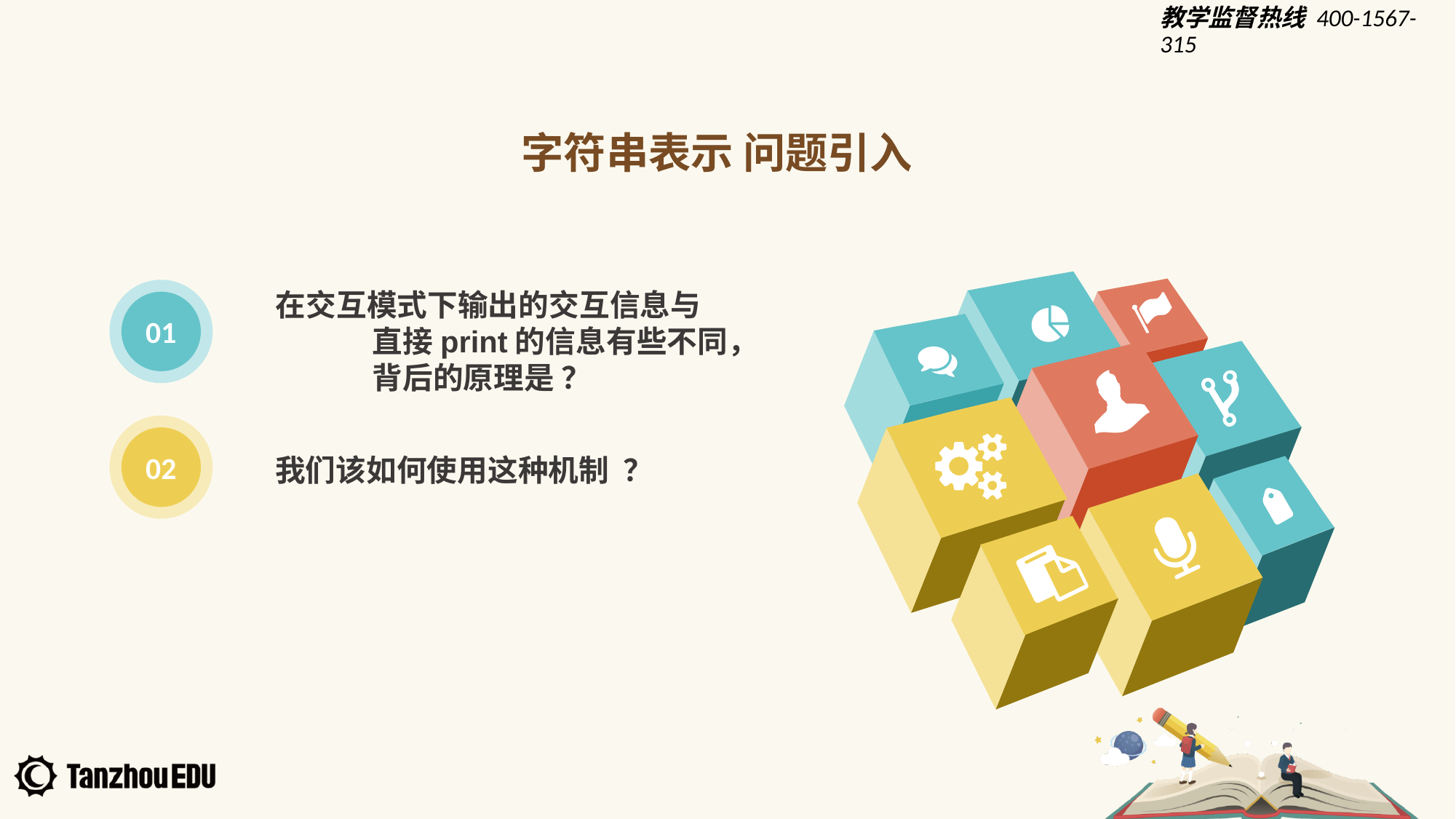

字符串表示 问题引入

01
 在交互模式下输出的交互信息与
               直接print的信息有些不同，
               背后的原理是 ？

02

 我们该如何使用这种机制  ？